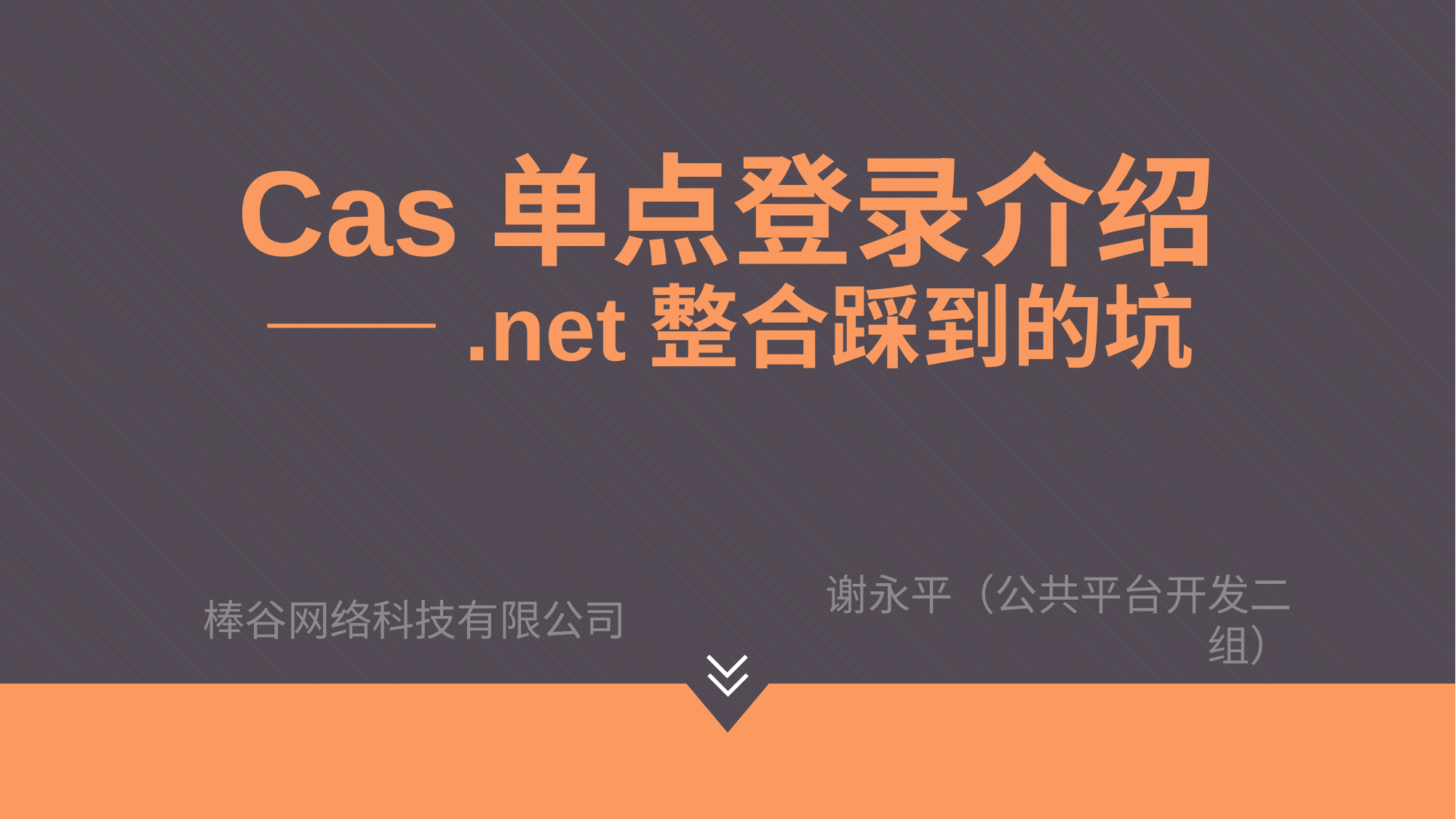

# Cas单点登录介绍 ——.net整合踩到的坑
谢永平（公共平台开发二组）
棒谷网络科技有限公司